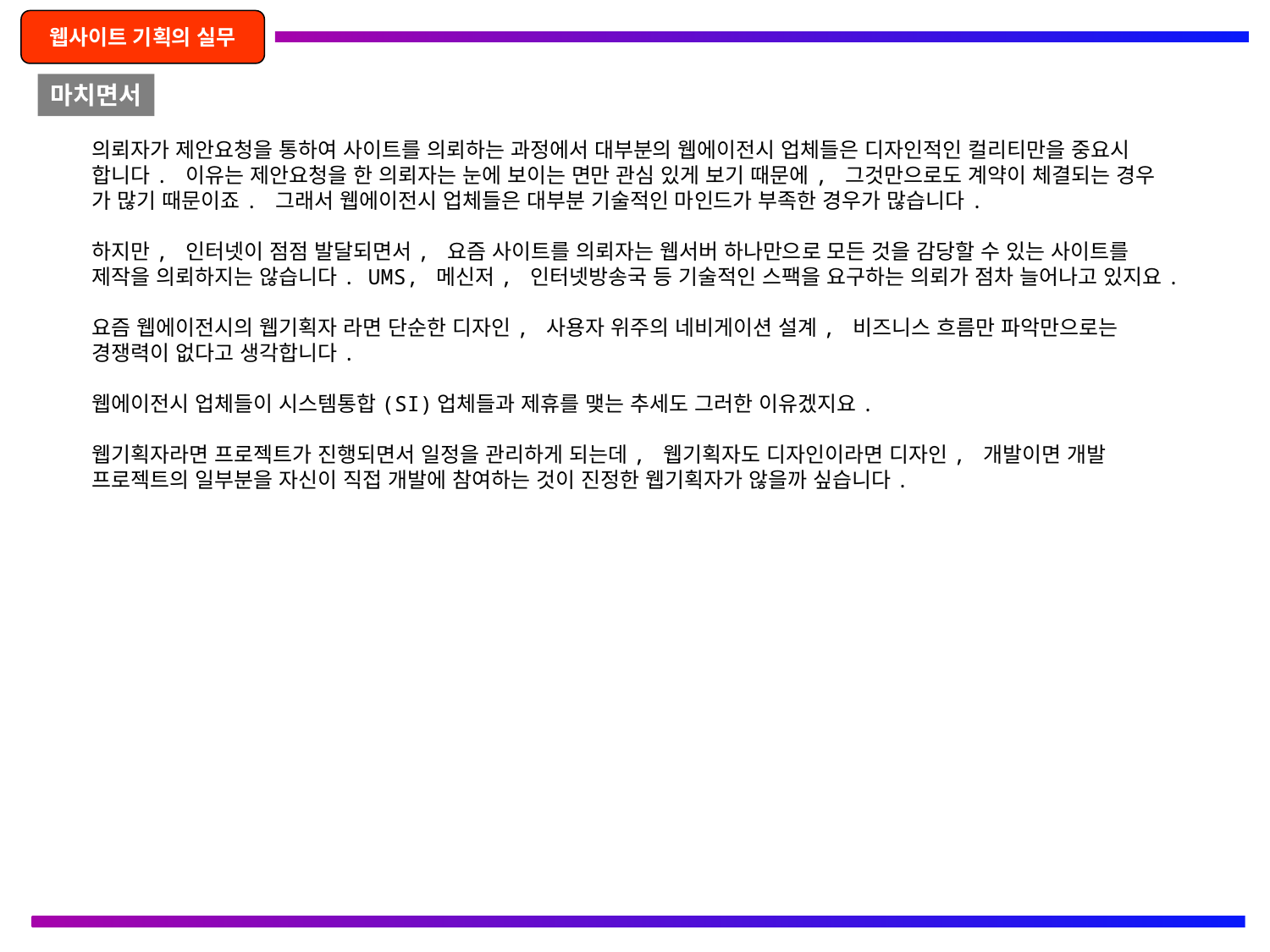

웹사이트 기획의 실무

마치면서
의뢰자가 제안요청을 통하여 사이트를 의뢰하는 과정에서 대부분의 웹에이전시 업체들은 디자인적인 컬리티만을 중요시
합니다. 이유는 제안요청을 한 의뢰자는 눈에 보이는 면만 관심 있게 보기 때문에, 그것만으로도 계약이 체결되는 경우
가 많기 때문이죠. 그래서 웹에이전시 업체들은 대부분 기술적인 마인드가 부족한 경우가 많습니다.

하지만, 인터넷이 점점 발달되면서, 요즘 사이트를 의뢰자는 웹서버 하나만으로 모든 것을 감당할 수 있는 사이트를
제작을 의뢰하지는 않습니다. UMS, 메신저, 인터넷방송국 등 기술적인 스팩을 요구하는 의뢰가 점차 늘어나고 있지요.

요즘 웹에이전시의 웹기획자 라면 단순한 디자인, 사용자 위주의 네비게이션 설계, 비즈니스 흐름만 파악만으로는
경쟁력이 없다고 생각합니다.

웹에이전시 업체들이 시스템통합(SI)업체들과 제휴를 맺는 추세도 그러한 이유겠지요.

웹기획자라면 프로젝트가 진행되면서 일정을 관리하게 되는데, 웹기획자도 디자인이라면 디자인, 개발이면 개발
프로젝트의 일부분을 자신이 직접 개발에 참여하는 것이 진정한 웹기획자가 않을까 싶습니다.